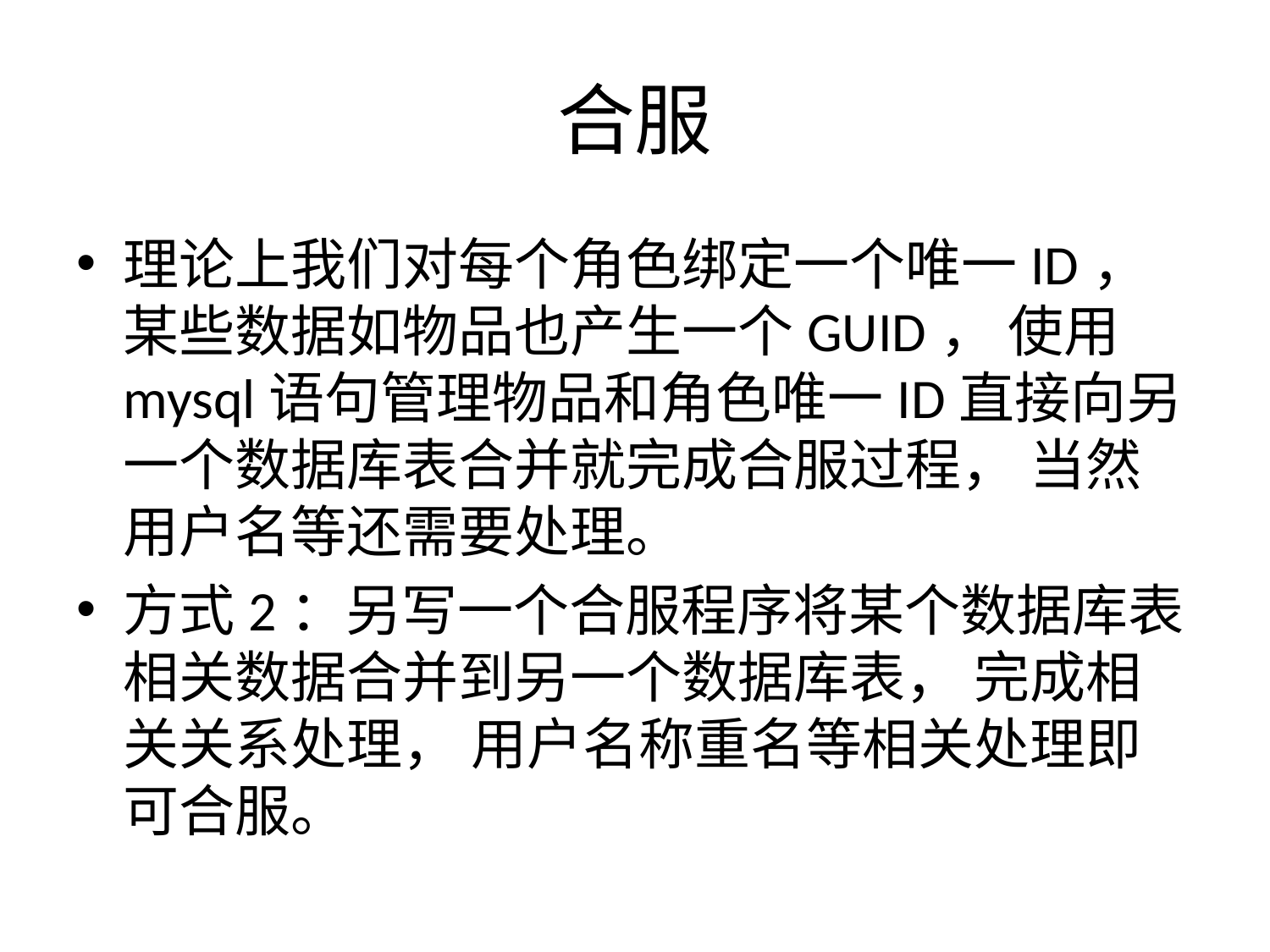

# 合服
理论上我们对每个角色绑定一个唯一ID， 某些数据如物品也产生一个GUID， 使用mysql语句管理物品和角色唯一ID直接向另一个数据库表合并就完成合服过程， 当然用户名等还需要处理。
方式2：另写一个合服程序将某个数据库表相关数据合并到另一个数据库表， 完成相关关系处理， 用户名称重名等相关处理即可合服。